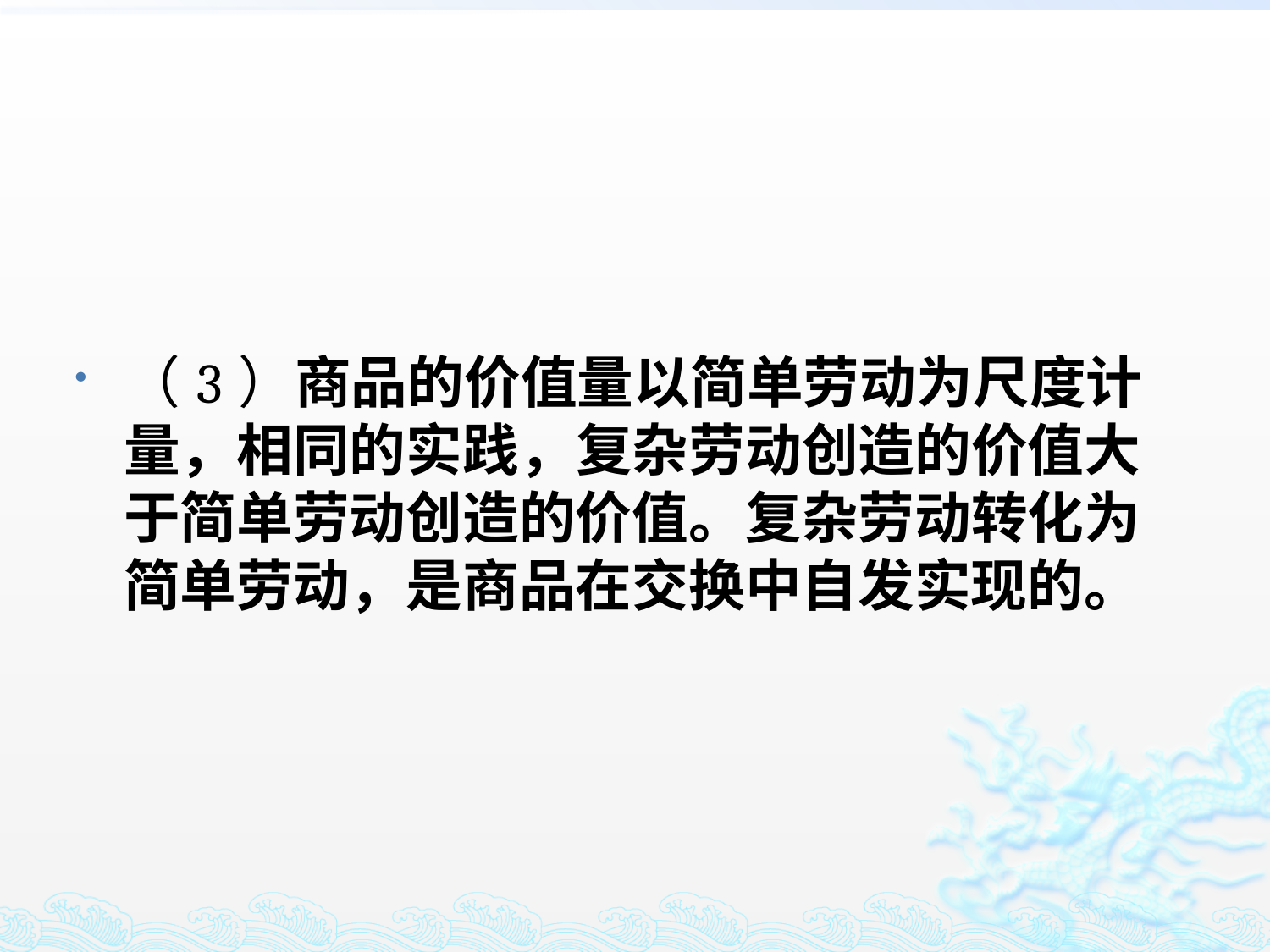

（3）商品的价值量以简单劳动为尺度计量，相同的实践，复杂劳动创造的价值大于简单劳动创造的价值。复杂劳动转化为简单劳动，是商品在交换中自发实现的。